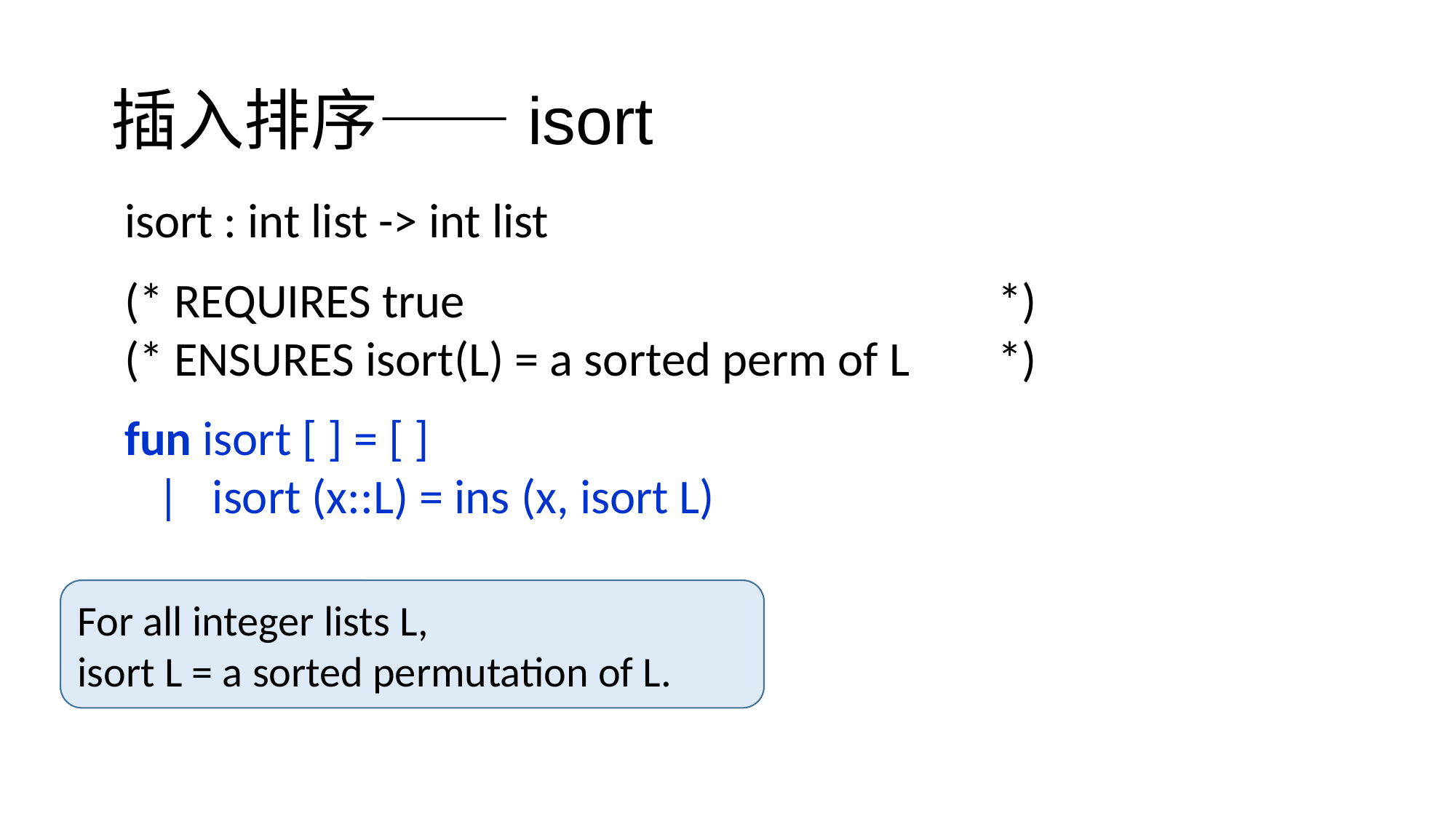

# 插入排序——isort
isort : int list -> int list

(* REQUIRES true 					*)
(* ENSURES isort(L) = a sorted perm of L 	*)

fun isort [ ] = [ ]
   |   isort (x::L) = ins (x, isort L)
For all integer lists L,
isort L = a sorted permutation of L.